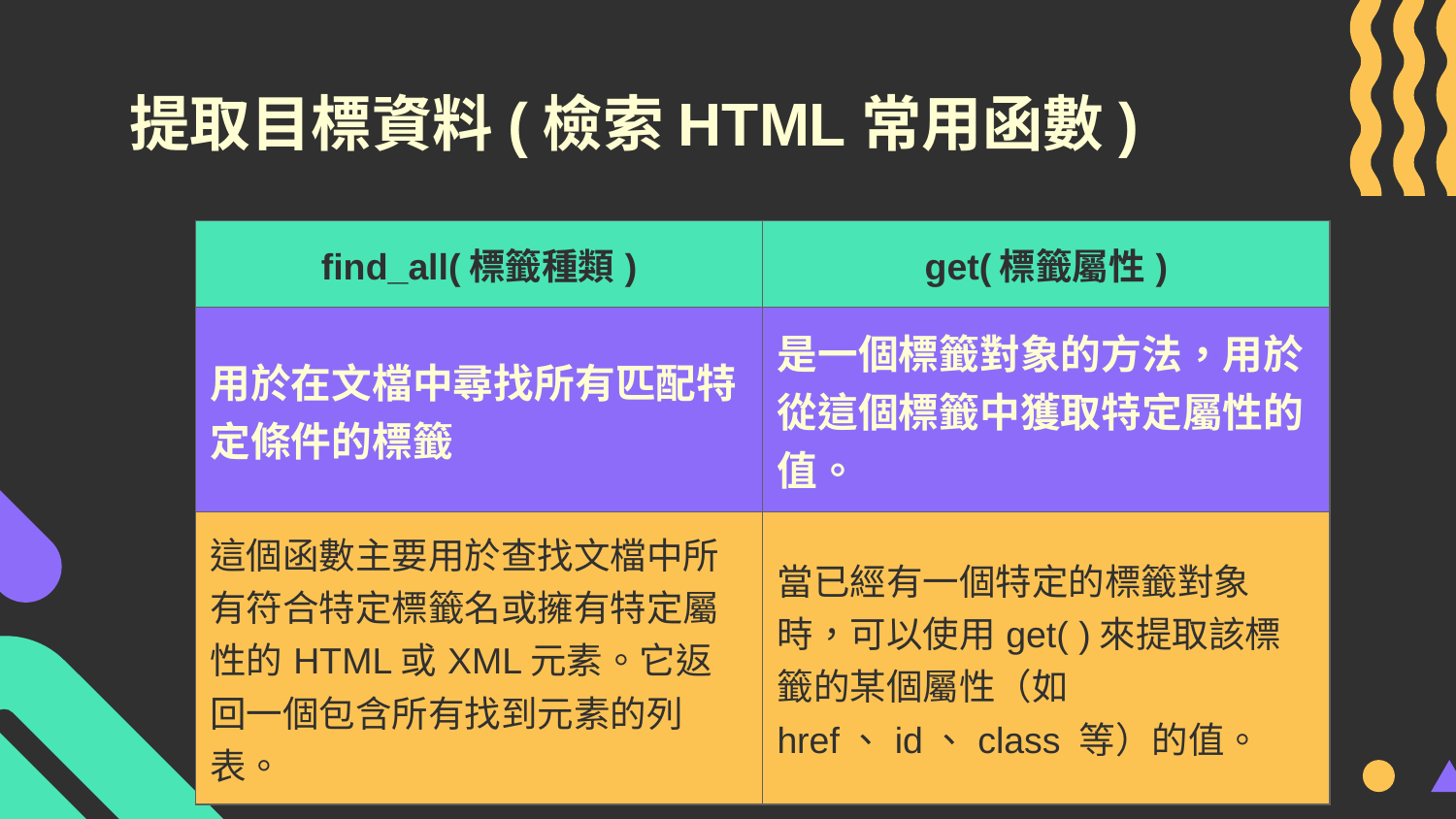

# 提取目標資料(檢索HTML常用函數)
| find\_all(標籤種類) | get(標籤屬性) |
| --- | --- |
| 用於在文檔中尋找所有匹配特定條件的標籤 | 是一個標籤對象的方法，用於從這個標籤中獲取特定屬性的值。 |
| 這個函數主要用於查找文檔中所有符合特定標籤名或擁有特定屬性的HTML或XML元素。它返回一個包含所有找到元素的列表。 | 當已經有一個特定的標籤對象時，可以使用get( )來提取該標籤的某個屬性（如 href、id、class 等）的值。 |